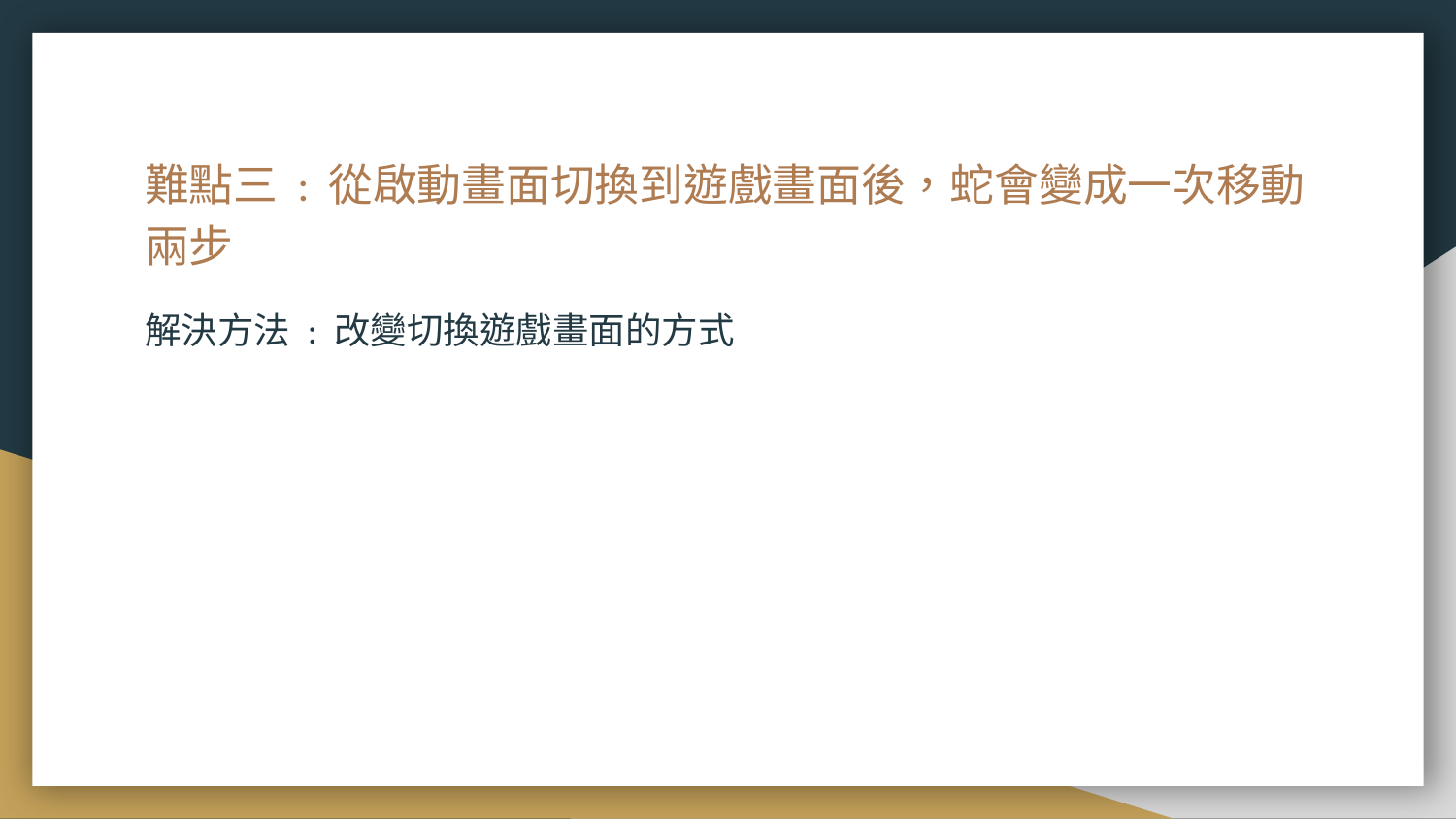

# 難點三 : 從啟動畫面切換到遊戲畫面後，蛇會變成一次移動兩步

解決方法 : 改變切換遊戲畫面的方式